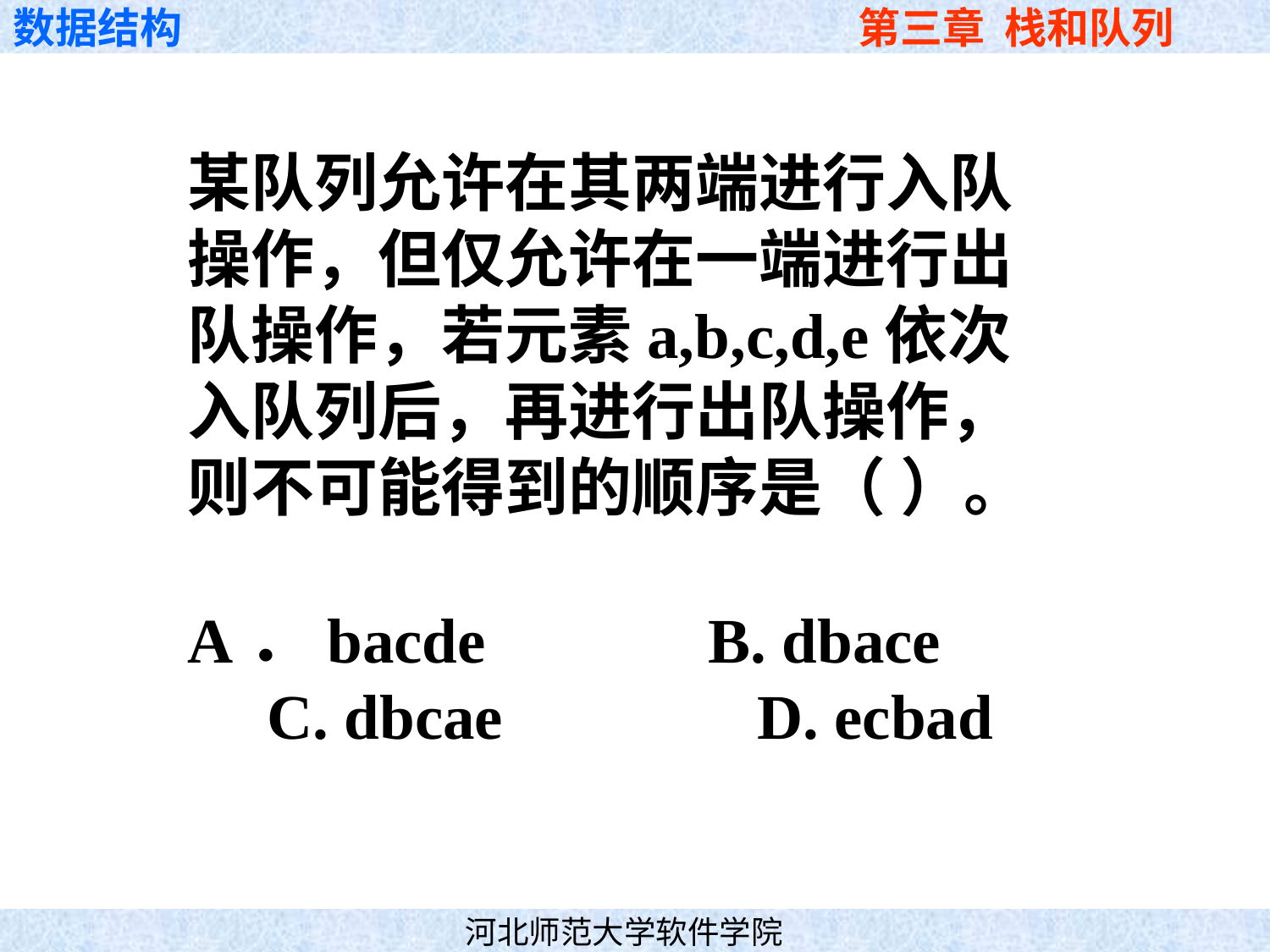

某队列允许在其两端进行入队操作，但仅允许在一端进行出队操作，若元素a,b,c,d,e依次入队列后，再进行出队操作，则不可能得到的顺序是（ ）。
A．bacde              B. dbace              C. dbcae                D. ecbad